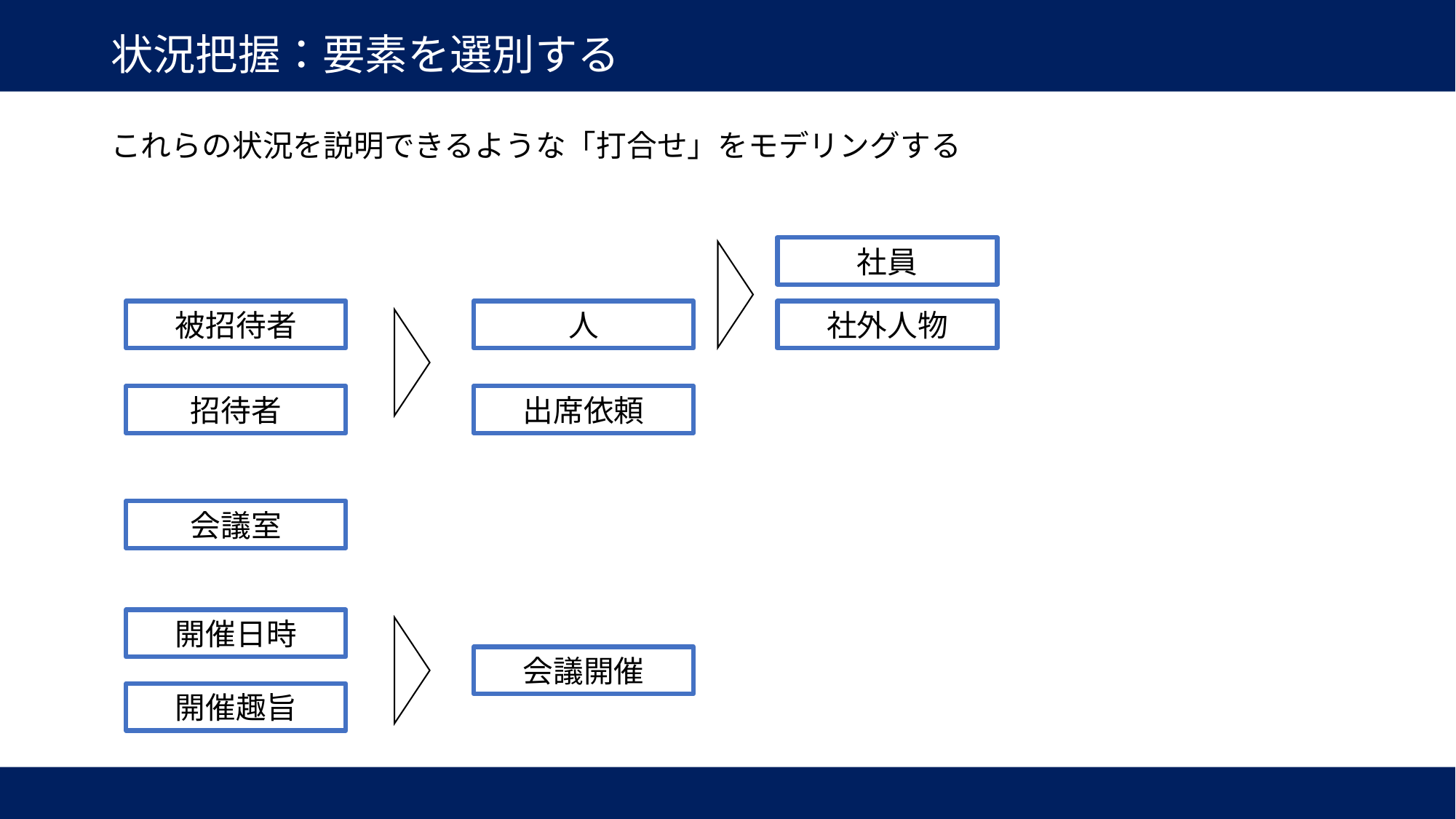

# 状況把握：要素を選別する
これらの状況を説明できるような「打合せ」をモデリングする
社員

被招待者
人
社外人物

招待者
出席依頼
会議室
開催日時
会議開催

開催趣旨